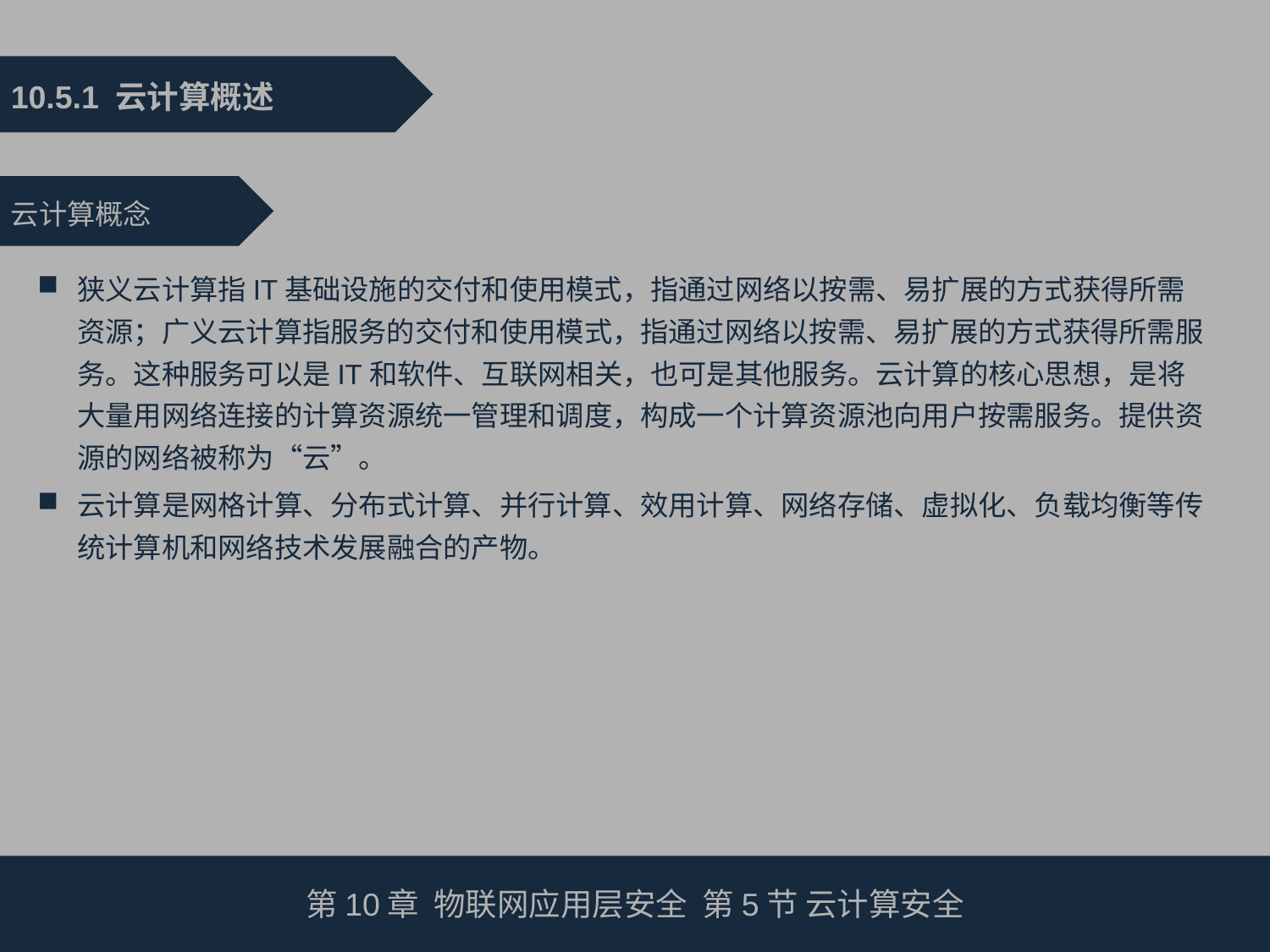

10.5.1 云计算概述
云计算概念
狭义云计算指IT基础设施的交付和使用模式，指通过网络以按需、易扩展的方式获得所需资源；广义云计算指服务的交付和使用模式，指通过网络以按需、易扩展的方式获得所需服务。这种服务可以是IT和软件、互联网相关，也可是其他服务。云计算的核心思想，是将大量用网络连接的计算资源统一管理和调度，构成一个计算资源池向用户按需服务。提供资源的网络被称为“云”。
云计算是网格计算、分布式计算、并行计算、效用计算、网络存储、虚拟化、负载均衡等传统计算机和网络技术发展融合的产物。